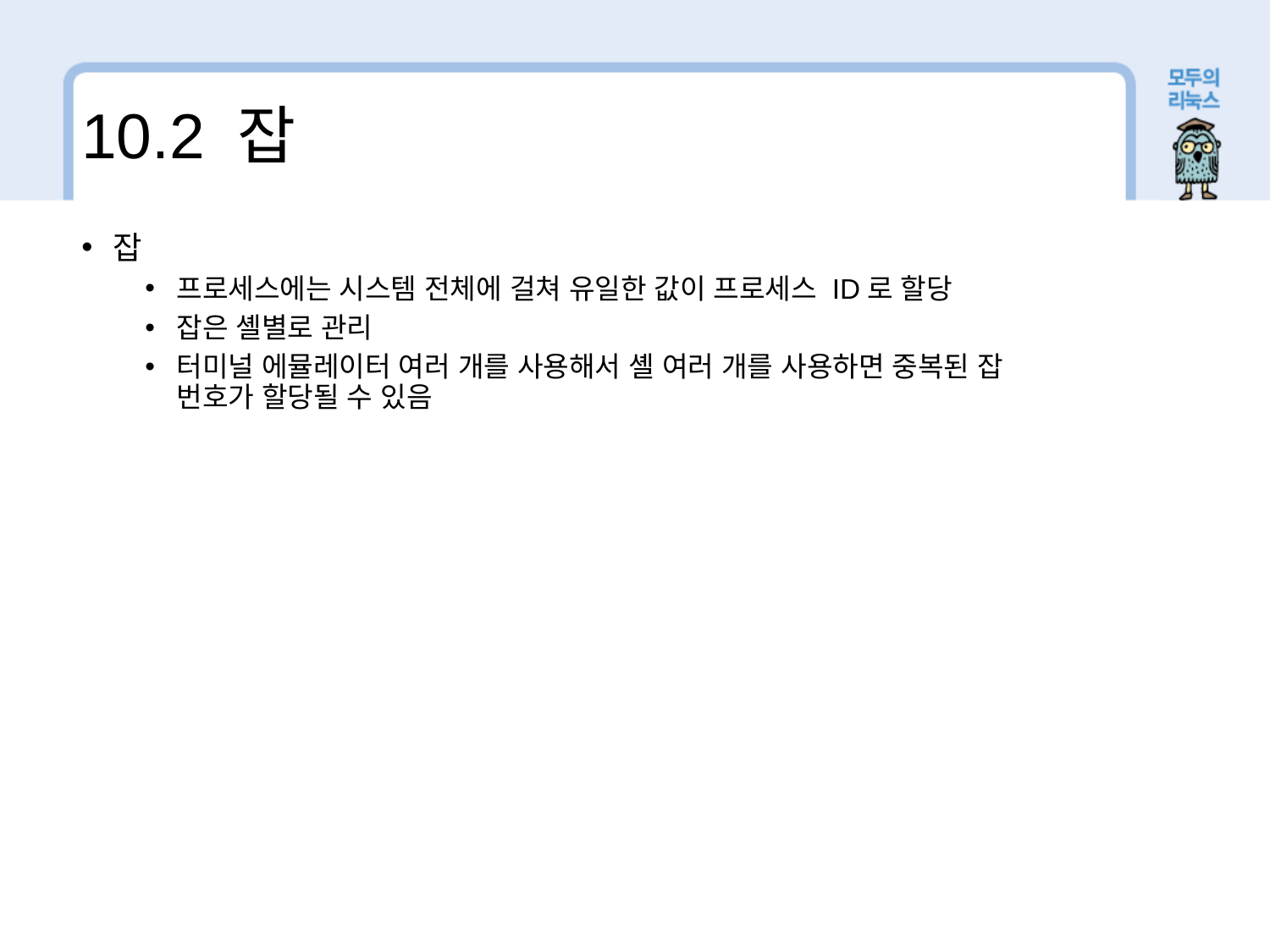

10.2 잡
잡
프로세스에는 시스템 전체에 걸쳐 유일한 값이 프로세스 ID로 할당
잡은 셸별로 관리
터미널 에뮬레이터 여러 개를 사용해서 셸 여러 개를 사용하면 중복된 잡 번호가 할당될 수 있음